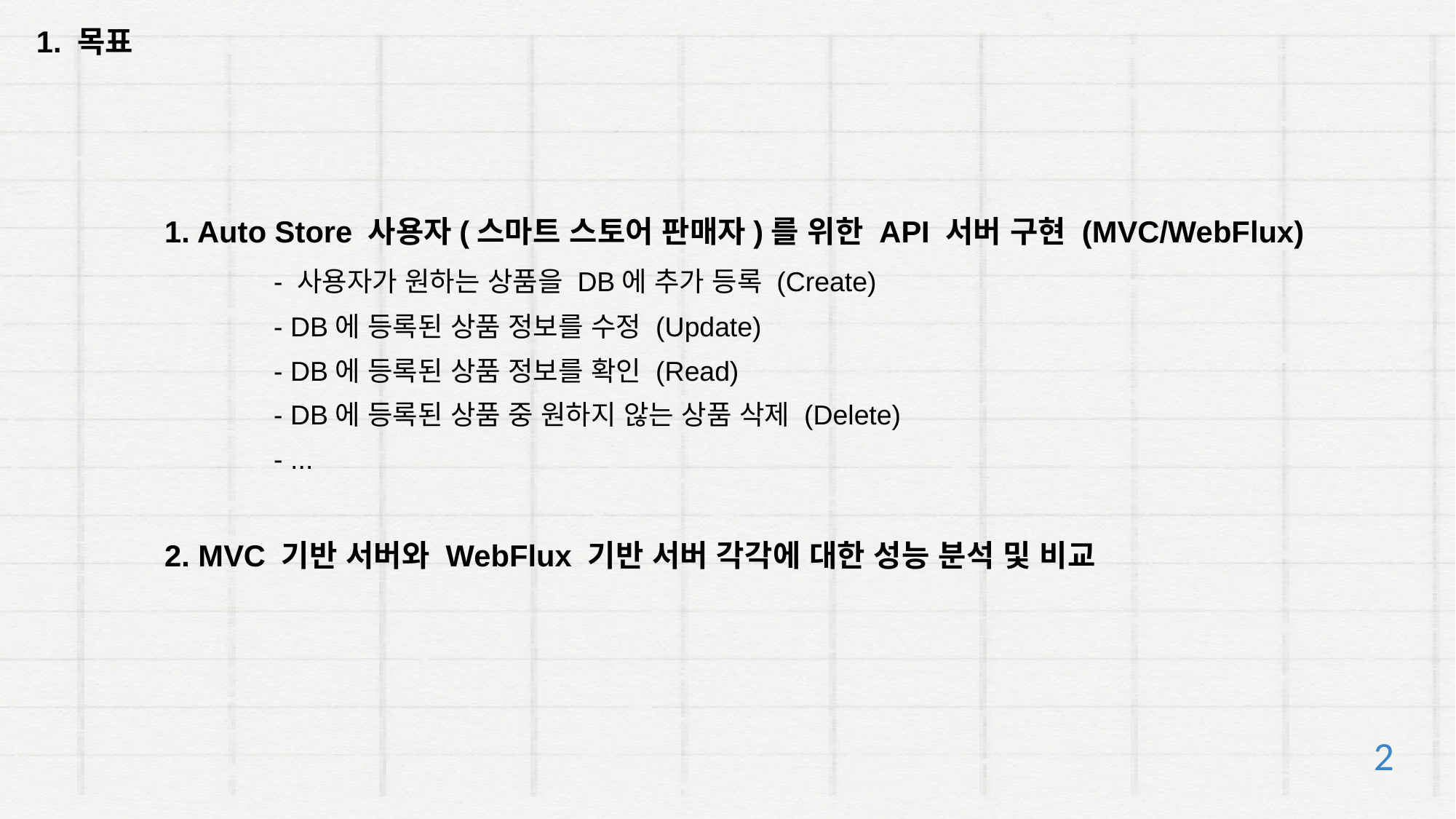

1. 목표
1. Auto Store 사용자(스마트 스토어 판매자)를 위한 API 서버 구현 (MVC/WebFlux)
	- 사용자가 원하는 상품을 DB에 추가 등록 (Create)
	- DB에 등록된 상품 정보를 수정 (Update)
	- DB에 등록된 상품 정보를 확인 (Read)
	- DB에 등록된 상품 중 원하지 않는 상품 삭제 (Delete)
	- ...

2. MVC 기반 서버와 WebFlux 기반 서버 각각에 대한 성능 분석 및 비교
2